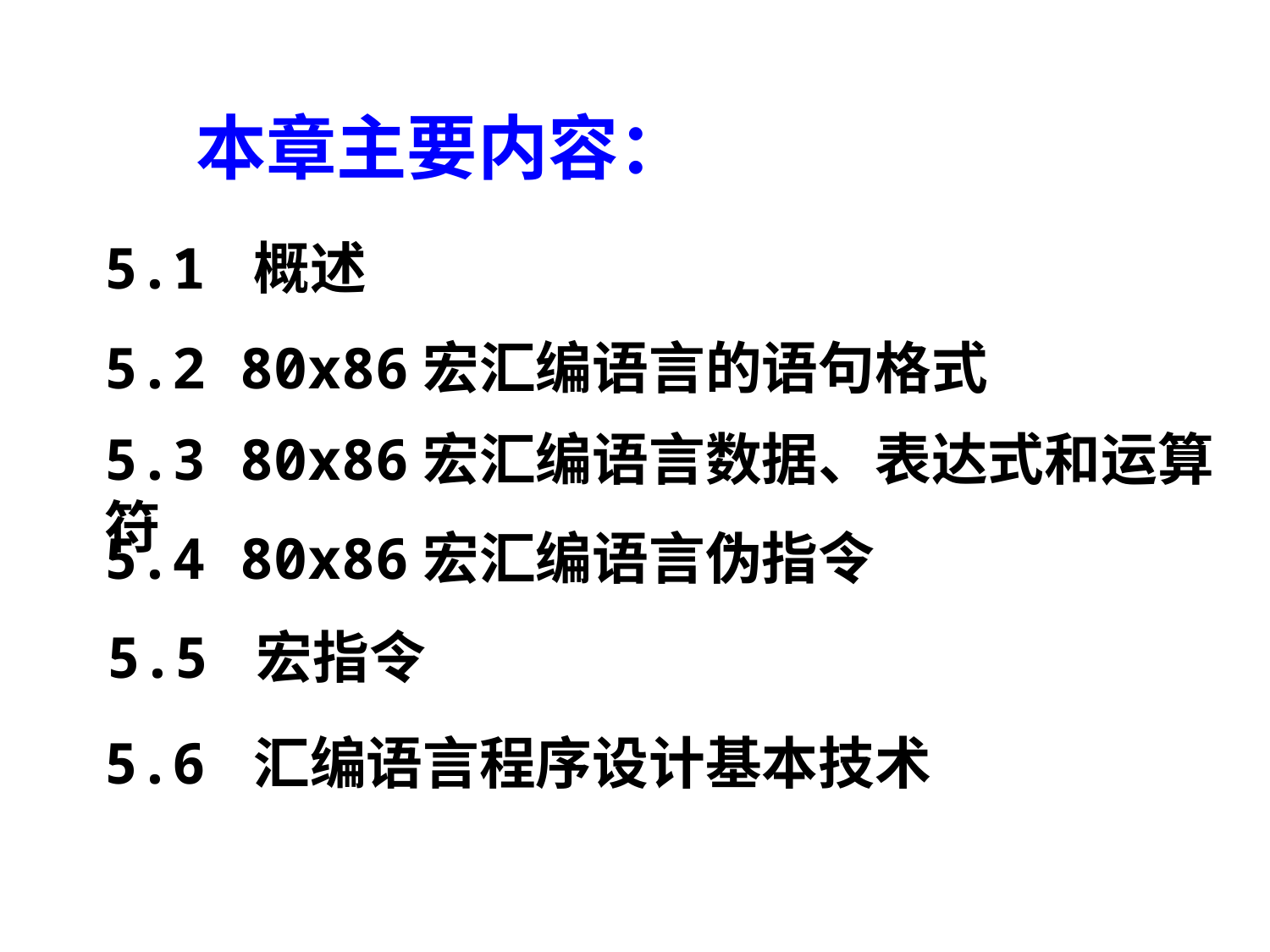

本章主要内容：
5.1 概述
5.2 80x86宏汇编语言的语句格式
5.3 80x86宏汇编语言数据、表达式和运算符
5.4 80x86宏汇编语言伪指令
5.5 宏指令
5.6 汇编语言程序设计基本技术
2